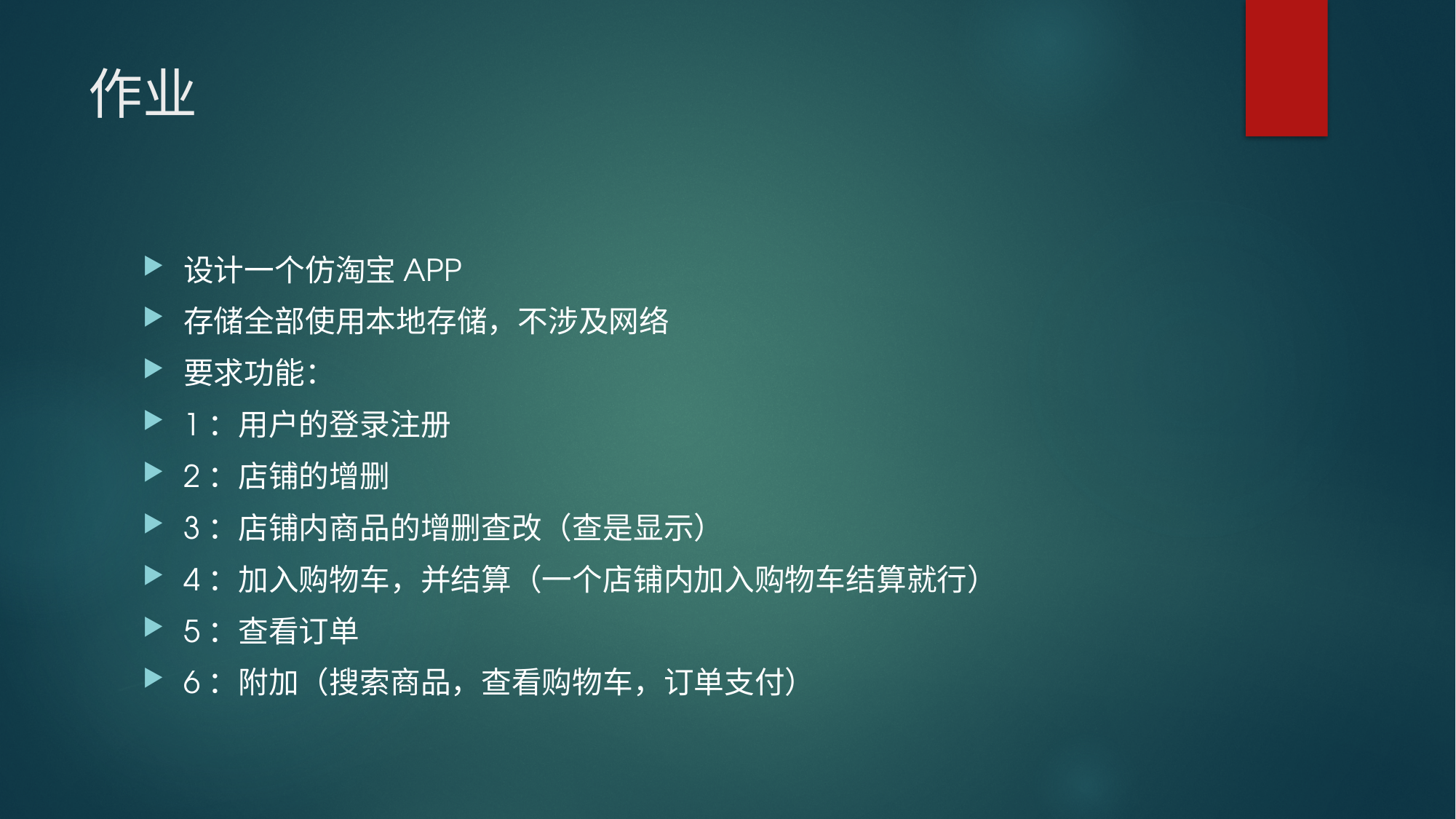

# 作业
设计一个仿淘宝APP
存储全部使用本地存储，不涉及网络
要求功能：
1：用户的登录注册
2：店铺的增删
3：店铺内商品的增删查改（查是显示）
4：加入购物车，并结算（一个店铺内加入购物车结算就行）
5：查看订单
6：附加（搜索商品，查看购物车，订单支付）